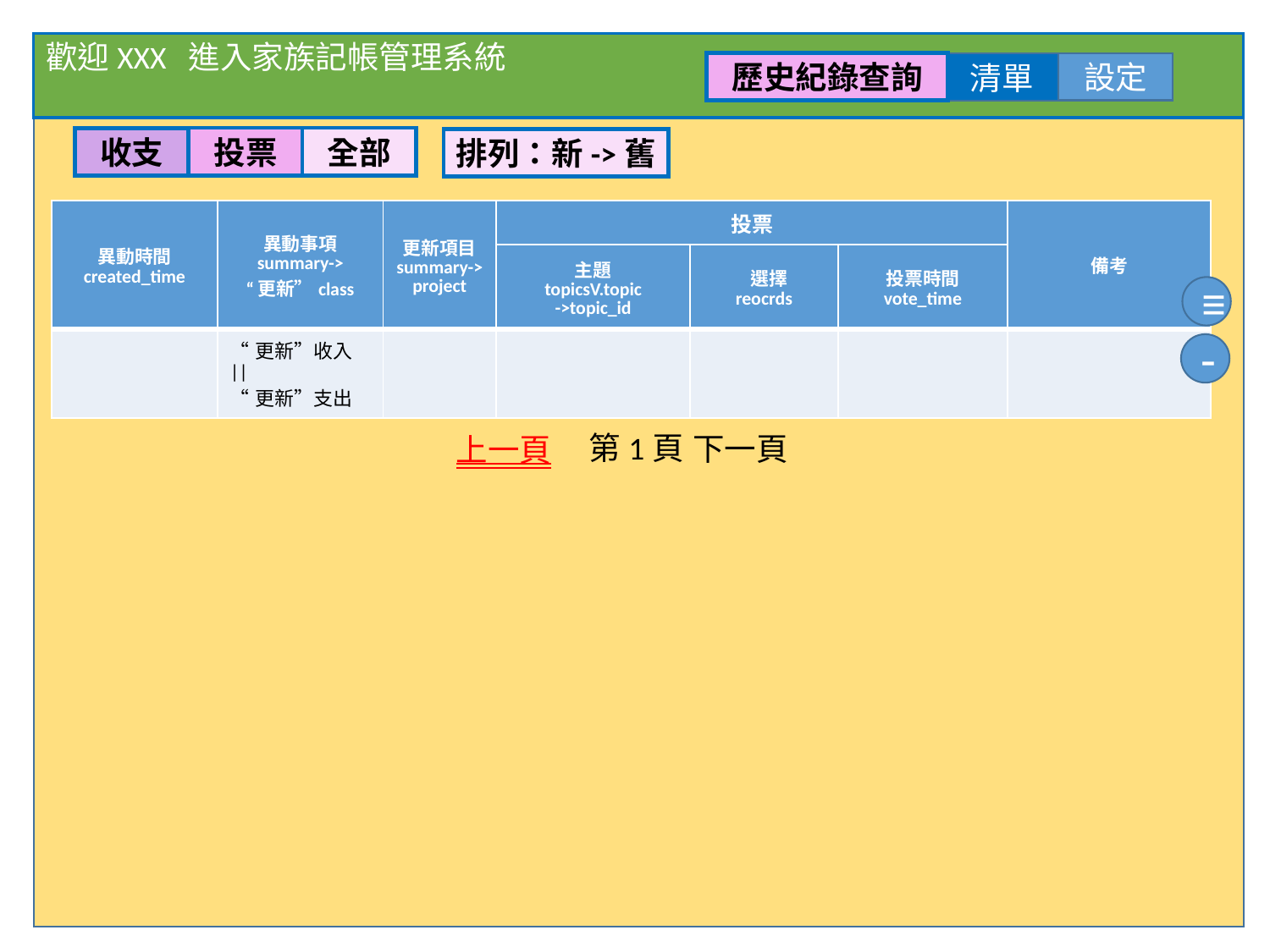

歡迎XXX  進入家族記帳管理系統
歷史紀錄查詢
設定
清單

投票
全部
收支
排列：新->舊
| 異動時間 created\_time | 異動事項 summary-> “更新”class | 更新項目 summary-> project | 投票 |  |  | 備考 |
| --- | --- | --- | --- | --- | --- | --- |
|  |  |  | 主題 topicsV.topic ->topic\_id | 選擇 reocrds | 投票時間 vote\_time |  |
|  | “更新”收入 || “更新”支出 |  |  |  |  |  |
≡
-
第1頁
下一頁
上一頁